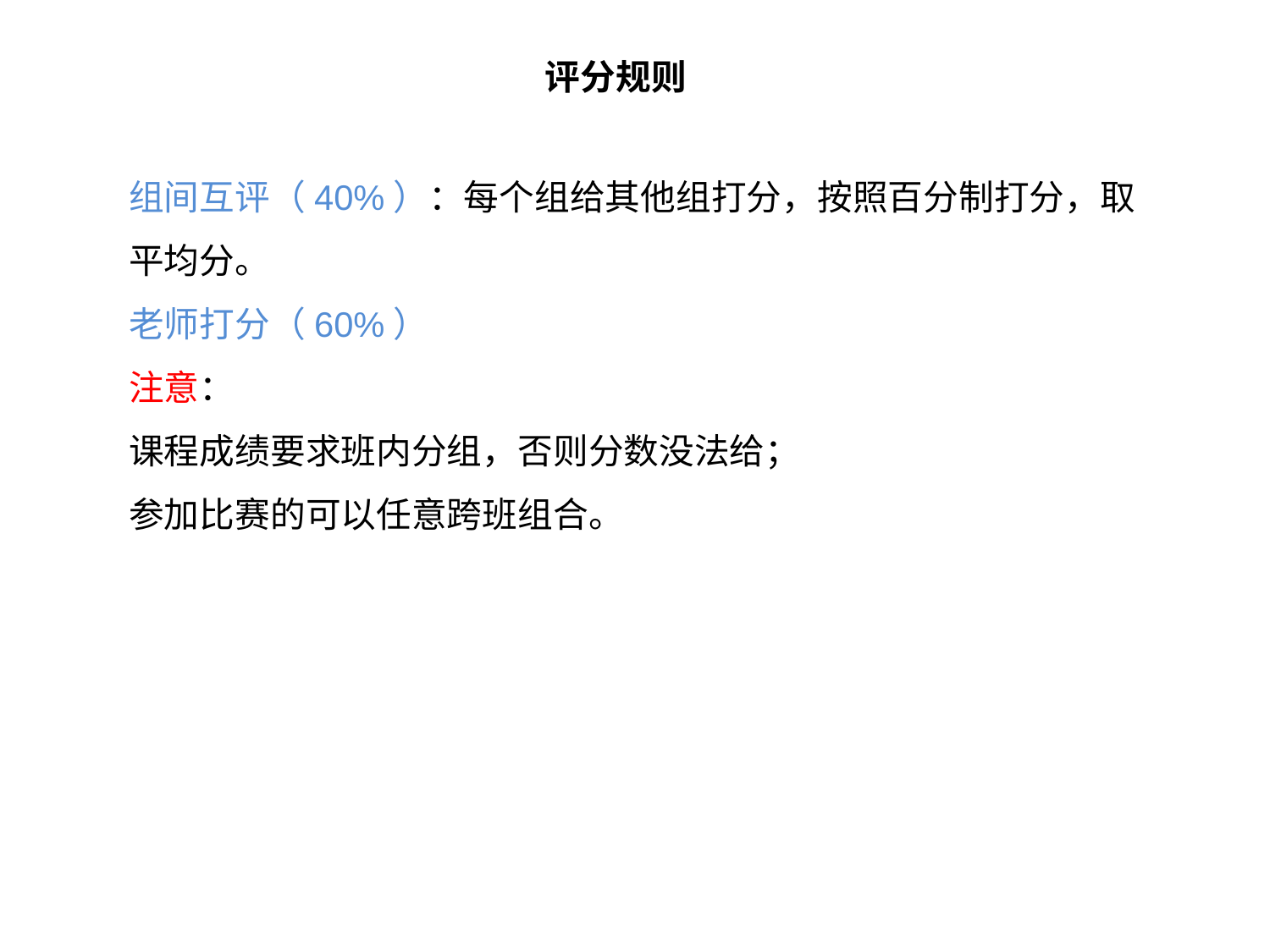

评分规则
组间互评（40%）：每个组给其他组打分，按照百分制打分，取平均分。
老师打分（60%）
注意：
课程成绩要求班内分组，否则分数没法给；
参加比赛的可以任意跨班组合。